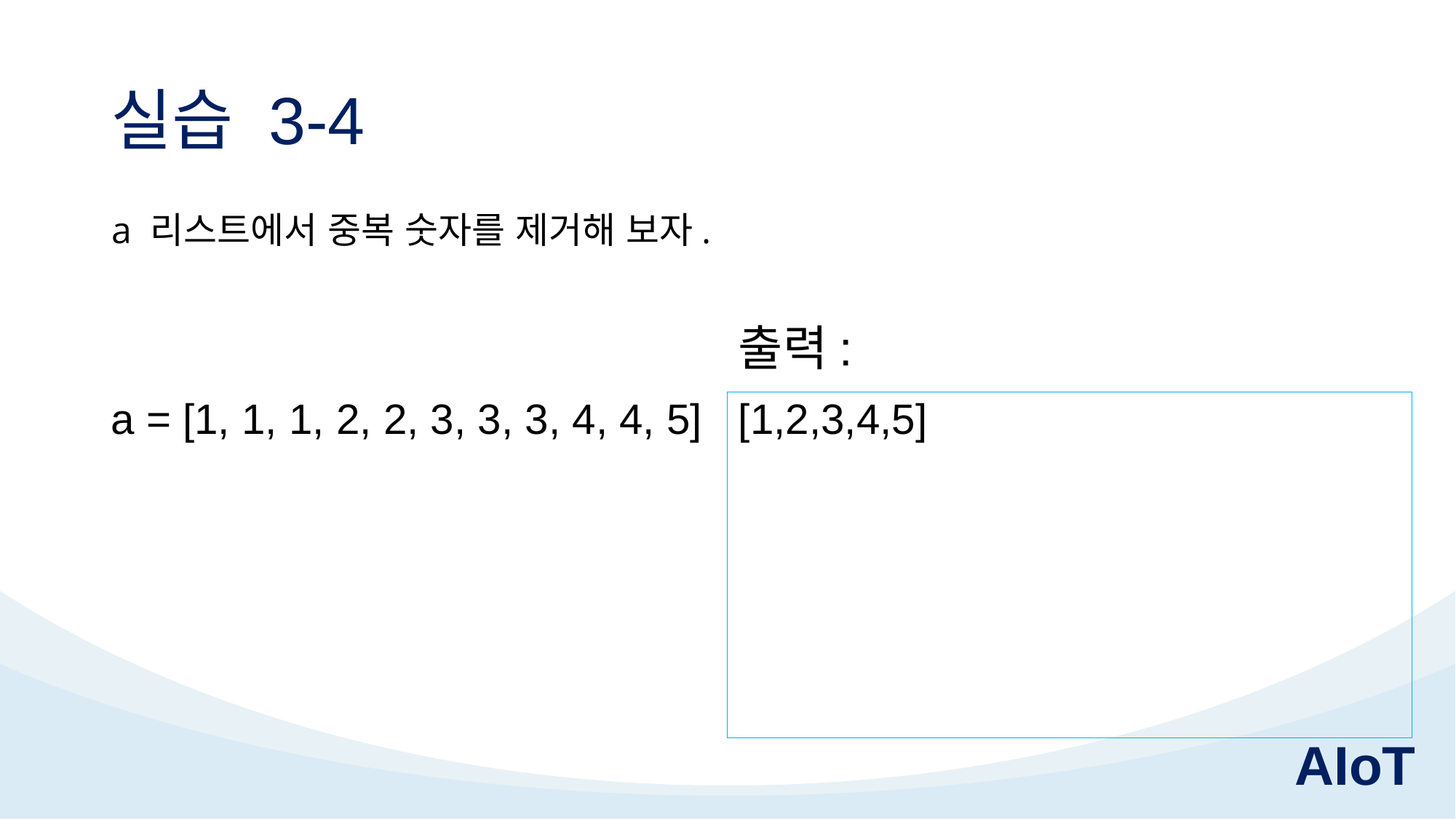

# 실습 3-4
a 리스트에서 중복 숫자를 제거해 보자.
출력:
a = [1, 1, 1, 2, 2, 3, 3, 3, 4, 4, 5]
[1,2,3,4,5]